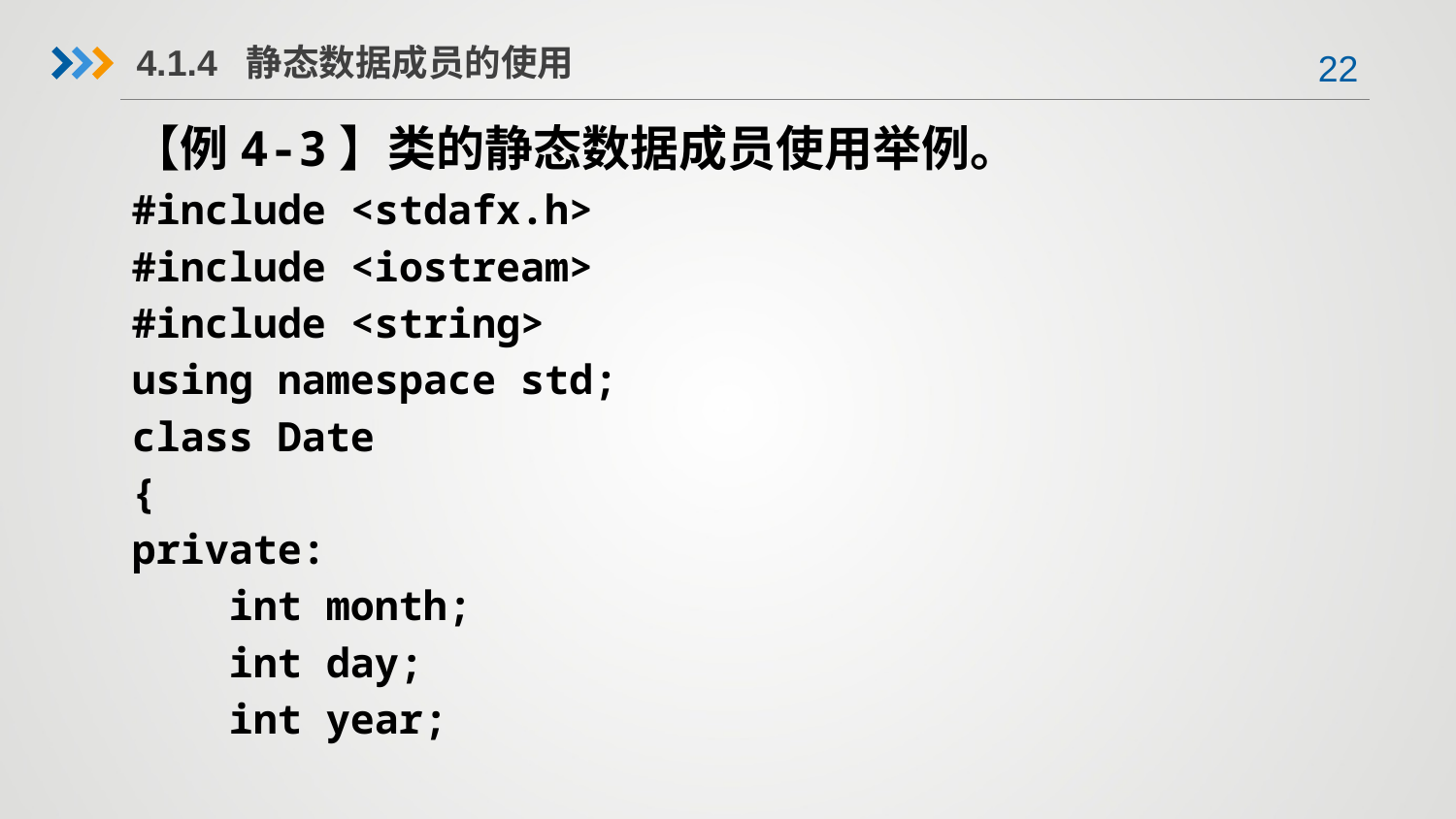

4.1.4  静态数据成员的使用
【例4-3】类的静态数据成员使用举例。
#include <stdafx.h>
#include <iostream>
#include <string>
using namespace std;
class Date
{
private:
    int month;
    int day;
    int year;